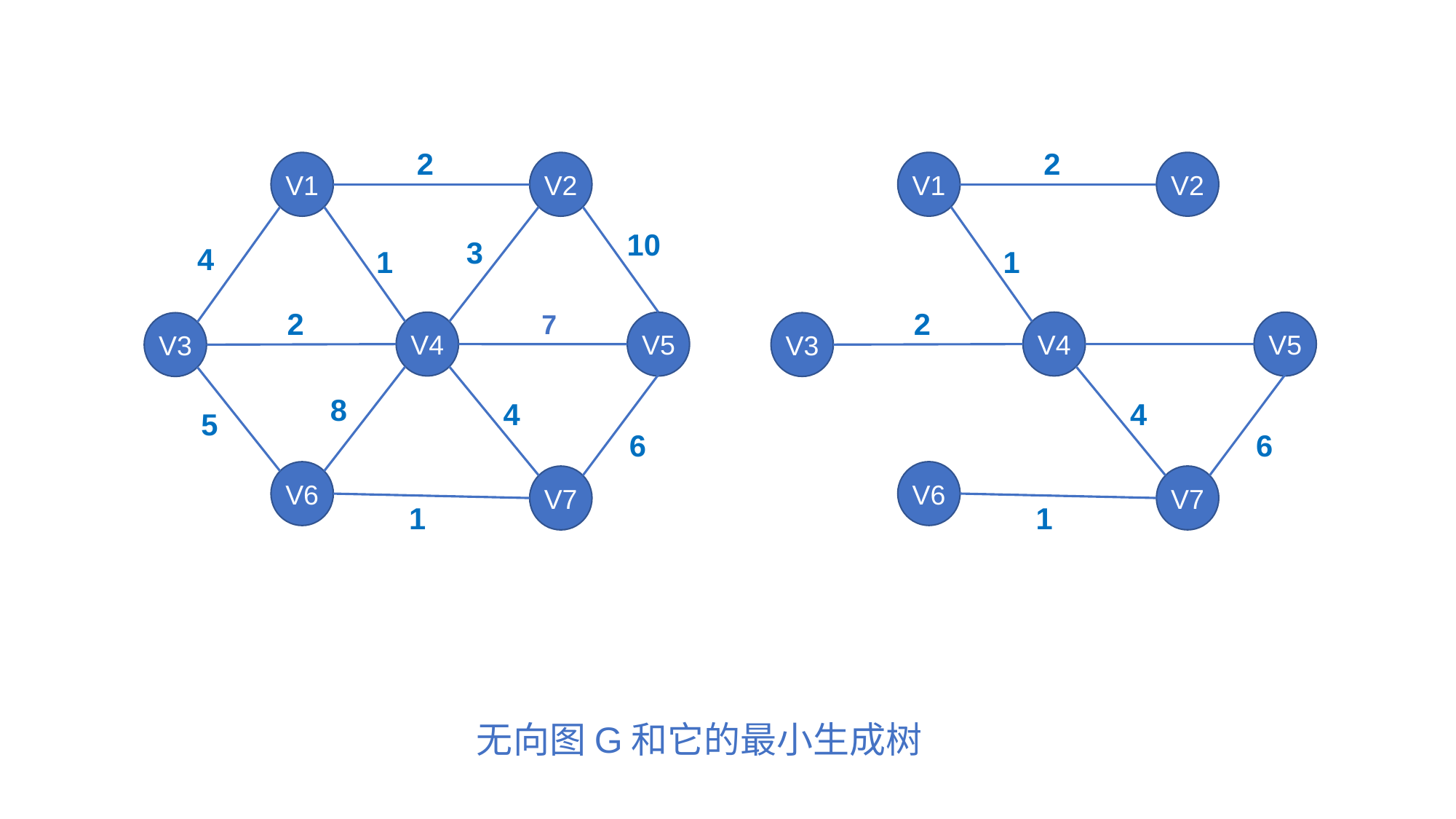

2
2
V1
V2
V1
V2
10
3
4
1
1
2
2
7
V4
V4
V5
V5
V3
V3
8
4
4
5
6
6
V6
V6
V7
V7
1
1
无向图G和它的最小生成树